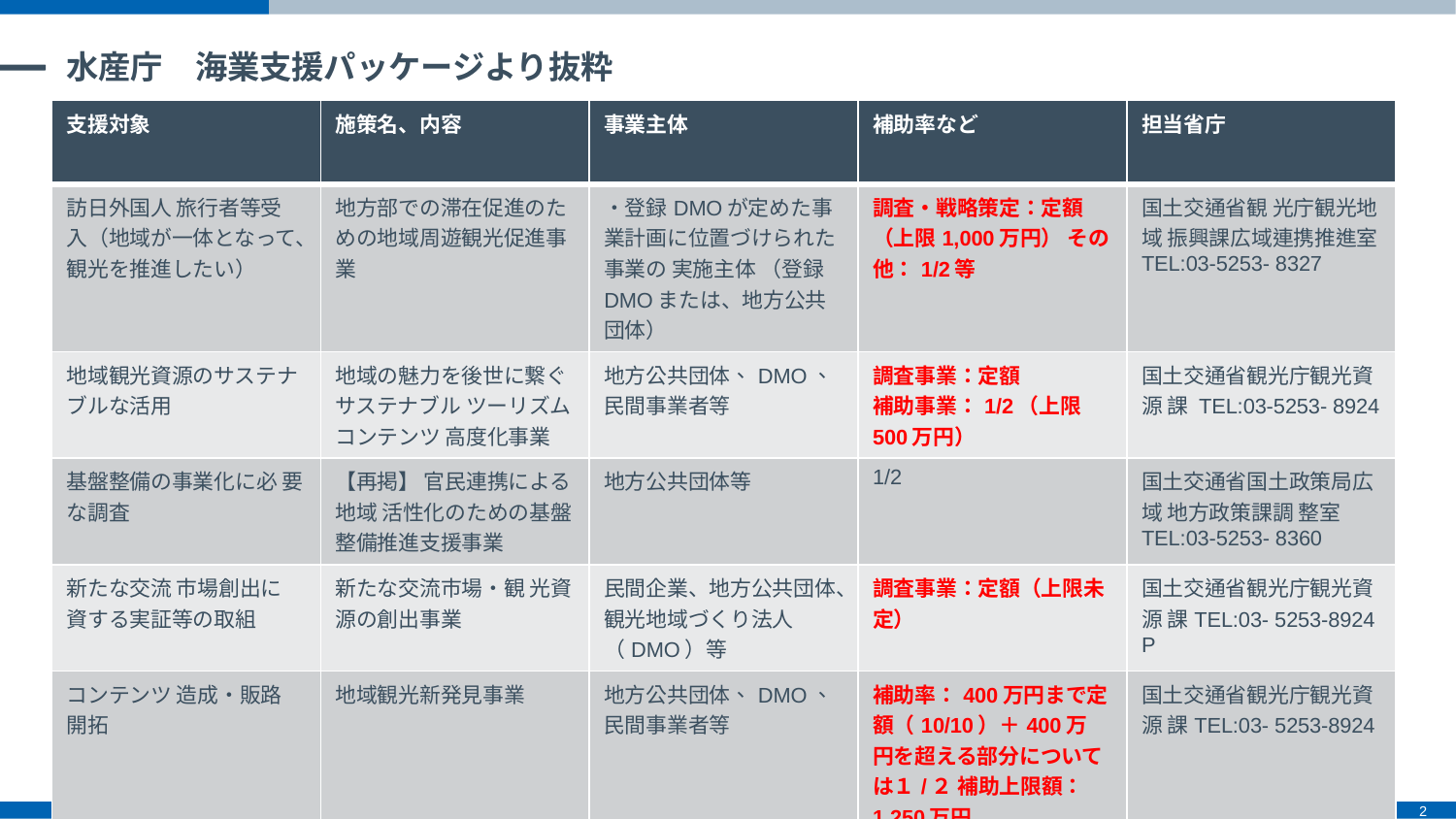

# 水産庁　海業支援パッケージより抜粋
| 支援対象 | 施策名、内容 | 事業主体 | 補助率など | 担当省庁 |
| --- | --- | --- | --- | --- |
| 訪日外国人 旅行者等受 入（地域が一体となって、観光を推進したい） | 地方部での滞在促進のための地域周遊観光促進事業 | ・登録DMOが定めた事業計画に位置づけられた事業の 実施主体 （登録DMOまたは、地方公共 団体） | 調査・戦略策定：定額（上限1,000万円） その他：1/2等 | 国土交通省観 光庁観光地域 振興課広域連携推進室 TEL:03-5253- 8327 |
| 地域観光資源のサステナブルな活用 | 地域の魅力を後世に繋ぐサステナブル ツーリズムコンテンツ 高度化事業 | 地方公共団体、DMO、民間事業者等 | 調査事業：定額 補助事業：1/2（上限500万円） | 国土交通省観光庁観光資源 課 TEL:03-5253- 8924 |
| 基盤整備の事業化に必 要な調査 | 【再掲】 官民連携による地域 活性化のための基盤 整備推進支援事業 | 地方公共団体等 | 1/2 | 国土交通省国土政策局広域 地方政策課調 整室 TEL:03-5253- 8360 |
| 新たな交流 市場創出に 資する実証等の取組 | 新たな交流市場・観 光資源の創出事業 | 民間企業、地方公共団体、観光地域づくり法人（DMO）等 | 調査事業：定額（上限未定） | 国土交通省観光庁観光資源 課TEL:03- 5253-8924 P |
| コンテンツ 造成・販路 開拓 | 地域観光新発見事業 | 地方公共団体、DMO、民間事業者等 | 補助率：400万円まで定額（10/10）＋400万 円を超える部分については１/２ 補助上限額：1,250万円 | 国土交通省観光庁観光資源 課TEL:03- 5253-8924 |